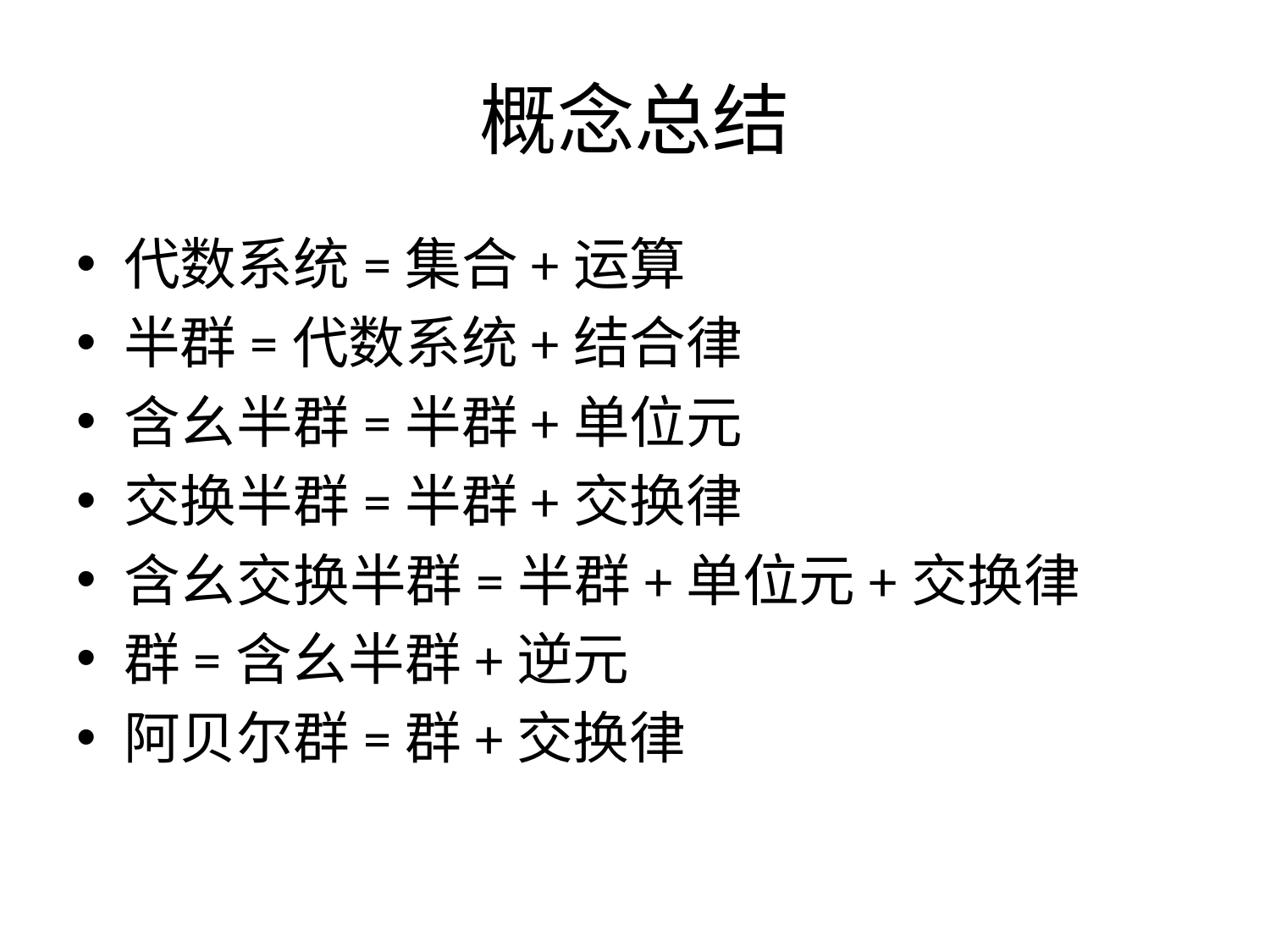

# 概念总结
代数系统=集合+运算
半群=代数系统+结合律
含幺半群=半群+单位元
交换半群=半群+交换律
含幺交换半群=半群+单位元+交换律
群=含幺半群+逆元
阿贝尔群=群+交换律